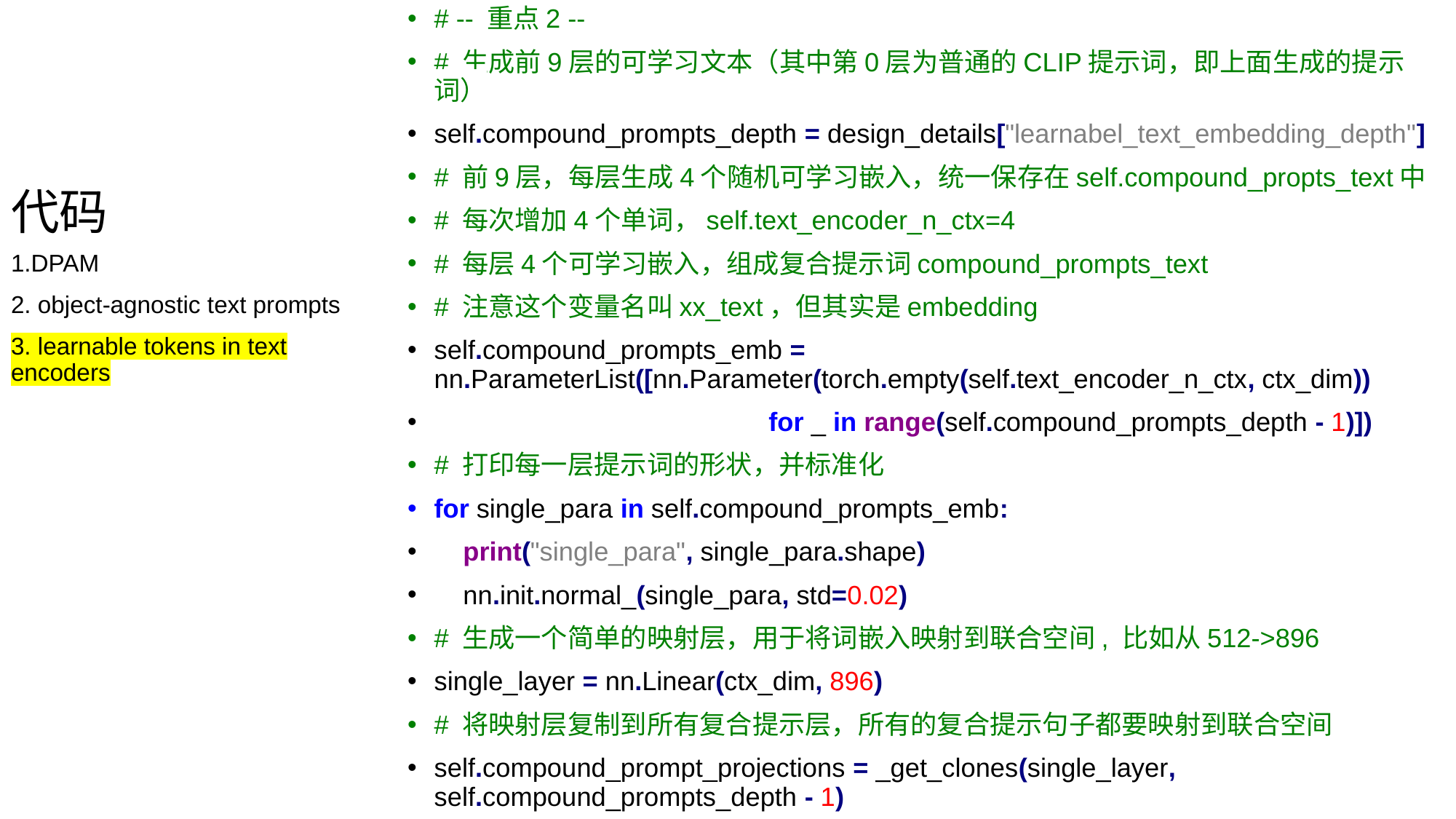

# -- 重点2 --
# 生成前9层的可学习文本（其中第0层为普通的CLIP提示词，即上面生成的提示词）
self.compound_prompts_depth = design_details["learnabel_text_embedding_depth"]
# 前9层，每层生成4个随机可学习嵌入，统一保存在self.compound_propts_text中
# 每次增加4个单词，self.text_encoder_n_ctx=4
# 每层4个可学习嵌入，组成复合提示词compound_prompts_text
# 注意这个变量名叫xx_text，但其实是embedding
self.compound_prompts_emb = nn.ParameterList([nn.Parameter(torch.empty(self.text_encoder_n_ctx, ctx_dim))
                                              for _ in range(self.compound_prompts_depth - 1)])
# 打印每一层提示词的形状，并标准化
for single_para in self.compound_prompts_emb:
    print("single_para", single_para.shape)
    nn.init.normal_(single_para, std=0.02)
# 生成一个简单的映射层，用于将词嵌入映射到联合空间, 比如从512->896
single_layer = nn.Linear(ctx_dim, 896)
# 将映射层复制到所有复合提示层，所有的复合提示句子都要映射到联合空间
self.compound_prompt_projections = _get_clones(single_layer, self.compound_prompts_depth - 1)
# 代码
1.DPAM
2. object-agnostic text prompts
3. learnable tokens in text encoders